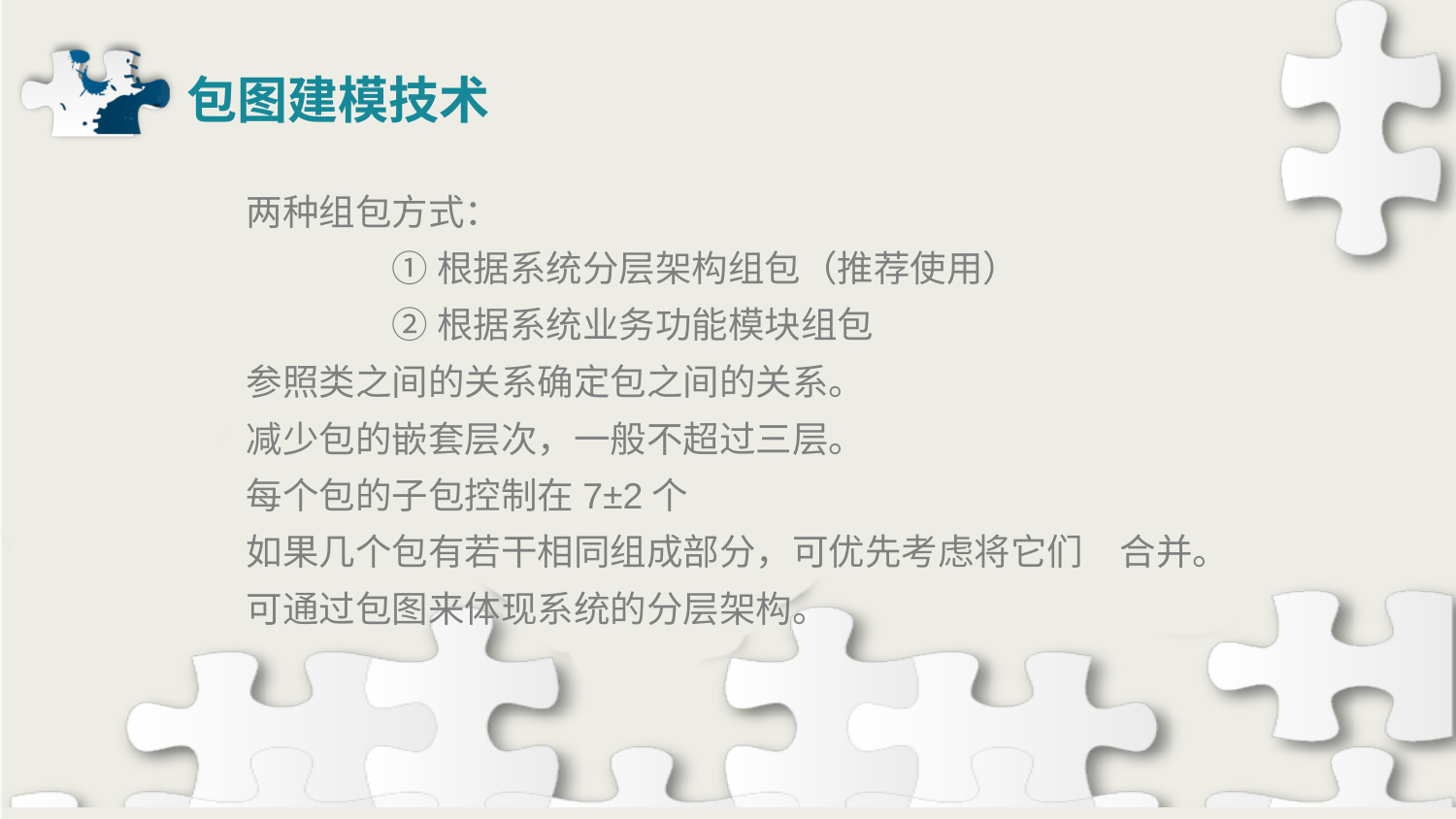

包图建模技术
两种组包方式：
	①根据系统分层架构组包（推荐使用）
	②根据系统业务功能模块组包
参照类之间的关系确定包之间的关系。
减少包的嵌套层次，一般不超过三层。
每个包的子包控制在7±2个
如果几个包有若干相同组成部分，可优先考虑将它们	合并。
可通过包图来体现系统的分层架构。